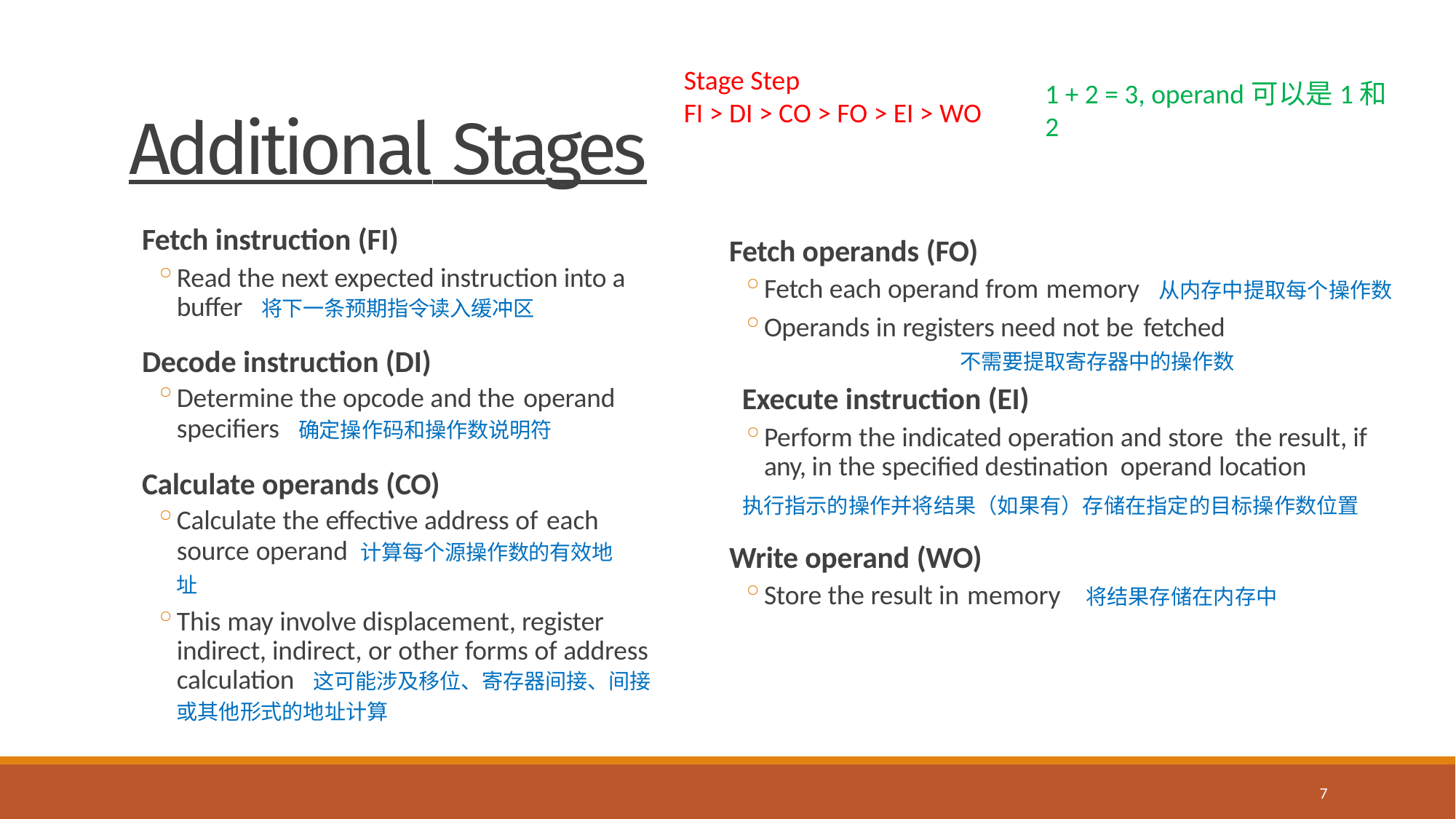

Stage Step
FI > DI > CO > FO > EI > WO
# Additional Stages
1 + 2 = 3, operand可以是1和2
Fetch instruction (FI)
Read the next expected instruction into a  buffer  将下一条预期指令读入缓冲区
Decode instruction (DI)
Determine the opcode and the operand
specifiers  确定操作码和操作数说明符
Calculate operands (CO)
Calculate the effective address of each
source operand 计算每个源操作数的有效地址
This may involve displacement, register  indirect, indirect, or other forms of address  calculation  这可能涉及移位、寄存器间接、间接或其他形式的地址计算
Fetch operands (FO)
Fetch each operand from memory  从内存中提取每个操作数
Operands in registers need not be fetched
			不需要提取寄存器中的操作数
Execute instruction (EI)
Perform the indicated operation and store  the result, if any, in the specified destination  operand location
执行指示的操作并将结果（如果有）存储在指定的目标操作数位置
Write operand (WO)
Store the result in memory   将结果存储在内存中

7